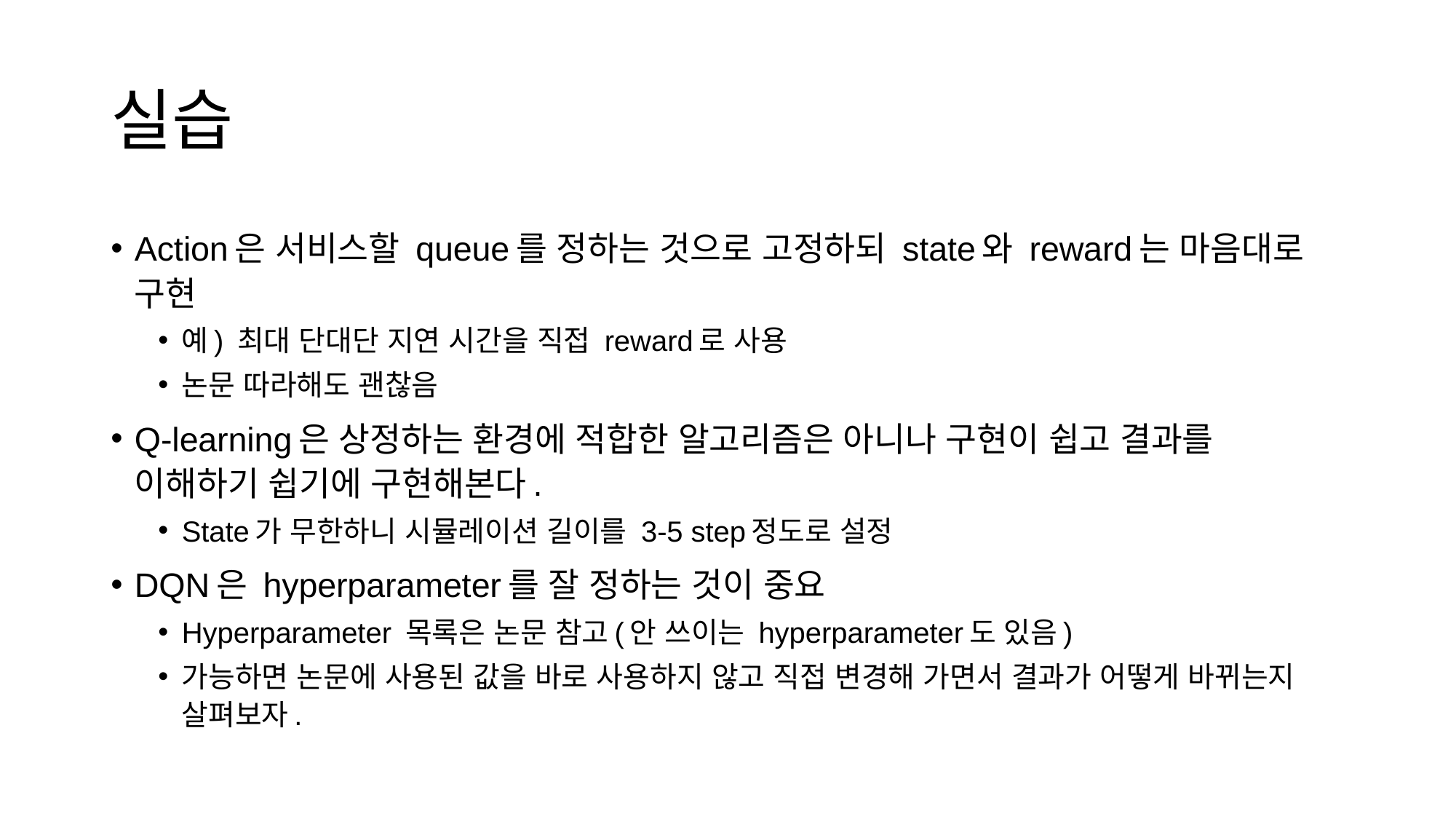

# 실습
Action은 서비스할 queue를 정하는 것으로 고정하되 state와 reward는 마음대로 구현
예) 최대 단대단 지연 시간을 직접 reward로 사용
논문 따라해도 괜찮음
Q-learning은 상정하는 환경에 적합한 알고리즘은 아니나 구현이 쉽고 결과를 이해하기 쉽기에 구현해본다.
State가 무한하니 시뮬레이션 길이를 3-5 step정도로 설정
DQN은 hyperparameter를 잘 정하는 것이 중요
Hyperparameter 목록은 논문 참고(안 쓰이는 hyperparameter도 있음)
가능하면 논문에 사용된 값을 바로 사용하지 않고 직접 변경해 가면서 결과가 어떻게 바뀌는지 살펴보자.